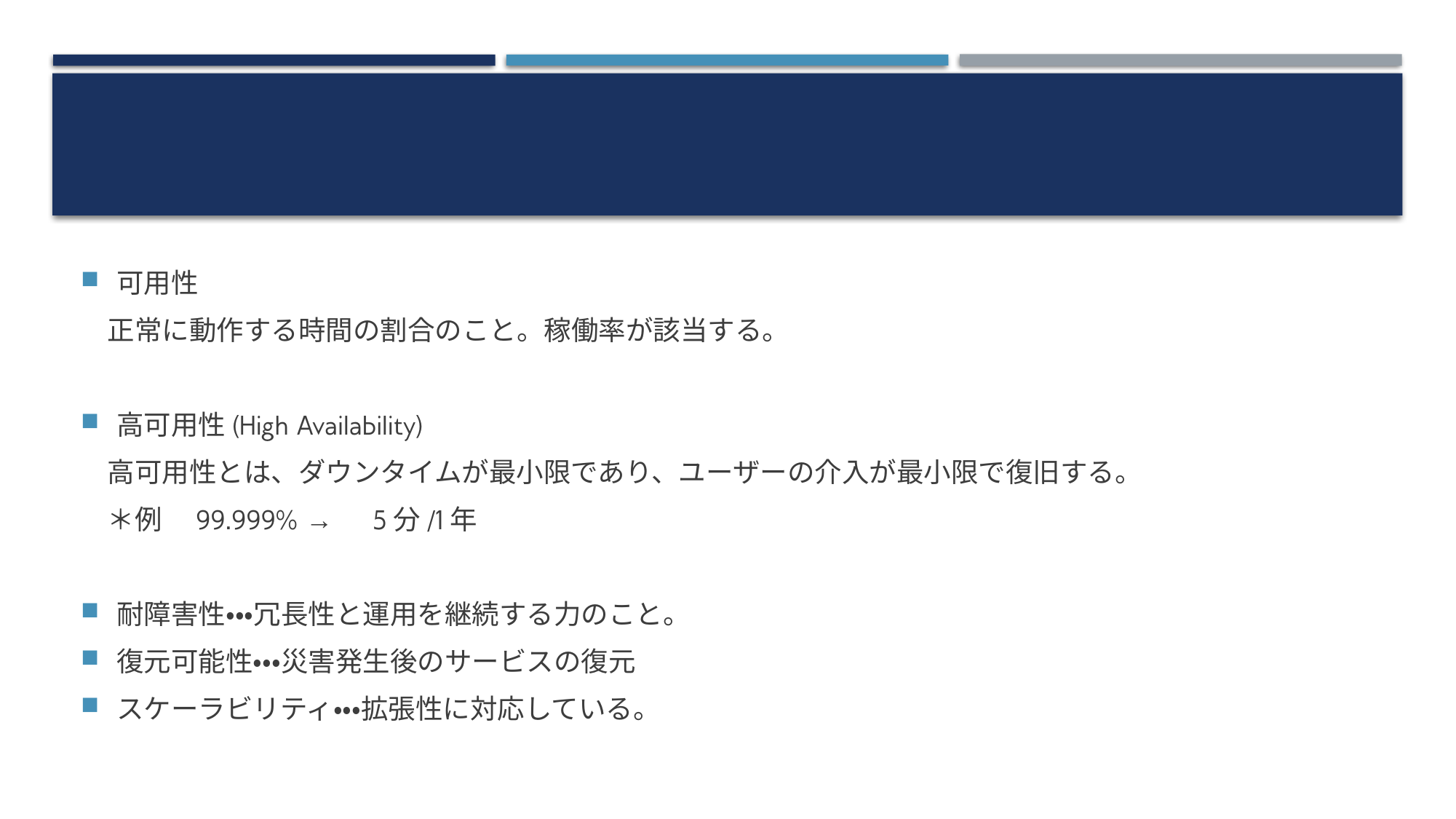

#
可用性
　正常に動作する時間の割合のこと。稼働率が該当する。

高可用性(High Availability)
　高可用性とは、ダウンタイムが最小限であり、ユーザーの介入が最小限で復旧する。
　＊例　99.999% →　5分/1年

耐障害性・・・冗長性と運用を継続する力のこと。
復元可能性・・・災害発生後のサービスの復元
スケーラビリティ・・・拡張性に対応している。